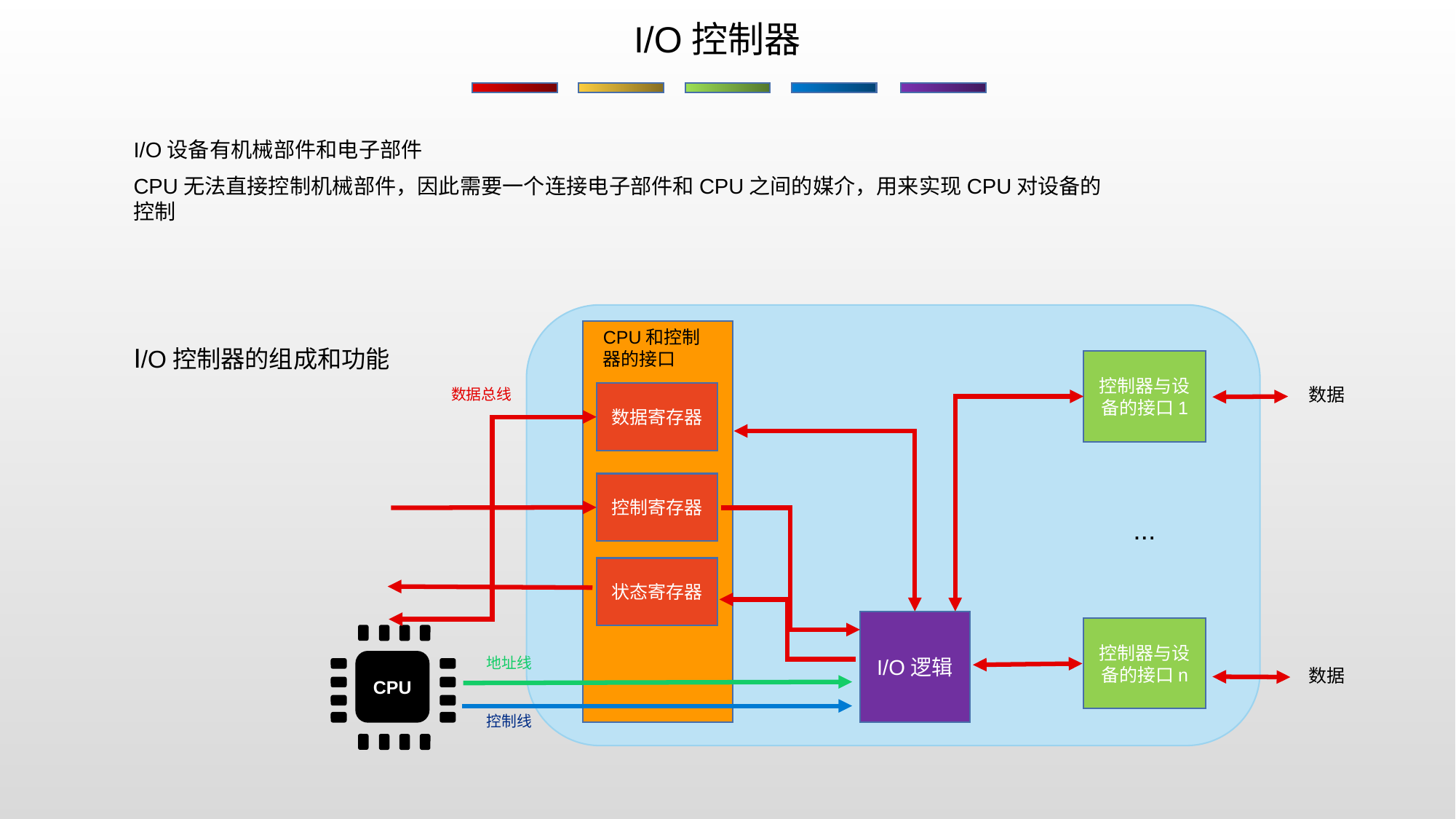

I/O控制器

I/O设备有机械部件和电子部件
CPU无法直接控制机械部件，因此需要一个连接电子部件和CPU之间的媒介，用来实现CPU对设备的控制

CPU和控制器的接口
I/O控制器的组成和功能
控制器与设备的接口1
数据
数据总线
数据寄存器
控制寄存器
...
状态寄存器
I/O逻辑
控制器与设备的接口n

地址线
CPU

数据

控制线